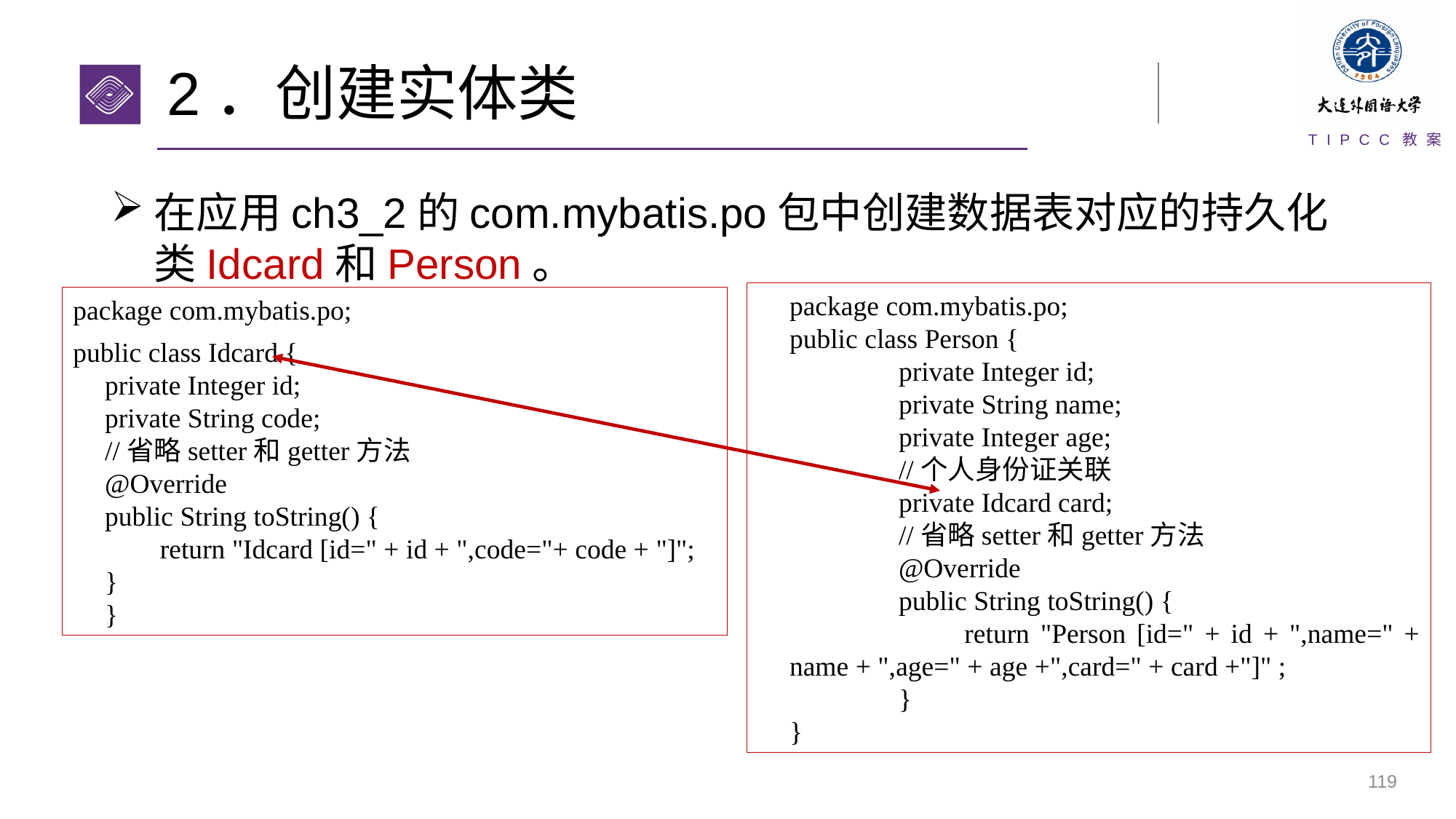

# 2．创建实体类
在应用ch3_2的com.mybatis.po包中创建数据表对应的持久化类Idcard和Person。
package com.mybatis.po;
public class Person {
	private Integer id;
	private String name;
	private Integer age;
	//个人身份证关联
	private Idcard card;
	//省略setter和getter方法
	@Override
	public String toString() {
	      return "Person [id=" + id + ",name=" + name + ",age=" + age +",card=" + card +"]" ;
	}
}
package com.mybatis.po;
public class Idcard {
private Integer id;
private String code;
//省略setter和getter方法
@Override
public String toString() {
        return "Idcard [id=" + id + ",code="+ code + "]";
}
}
119